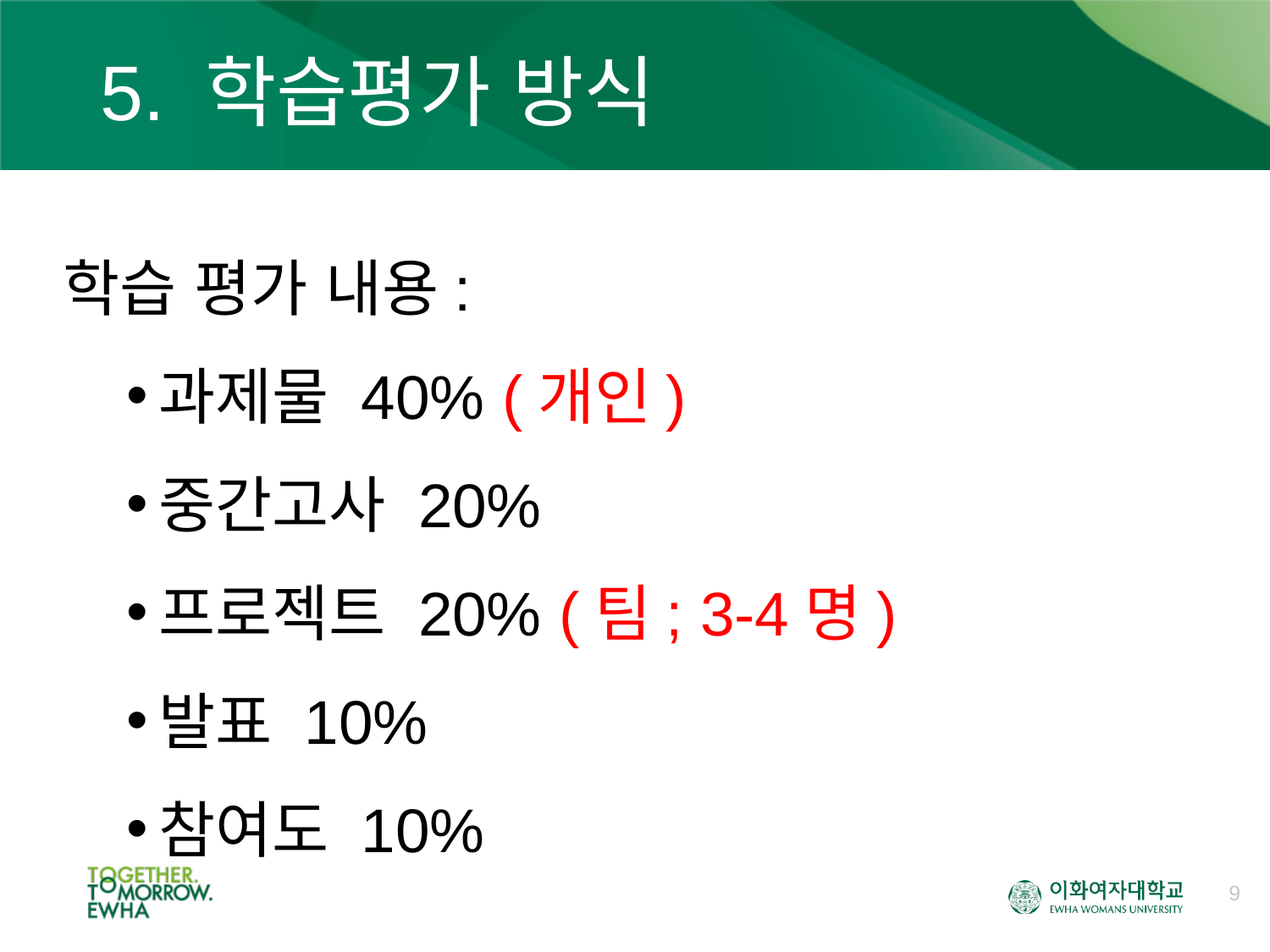

# 5. 학습평가 방식
학습 평가 내용:
과제물 40% (개인)
중간고사 20%
프로젝트 20% (팀; 3-4명)
발표 10%
참여도 10%
9